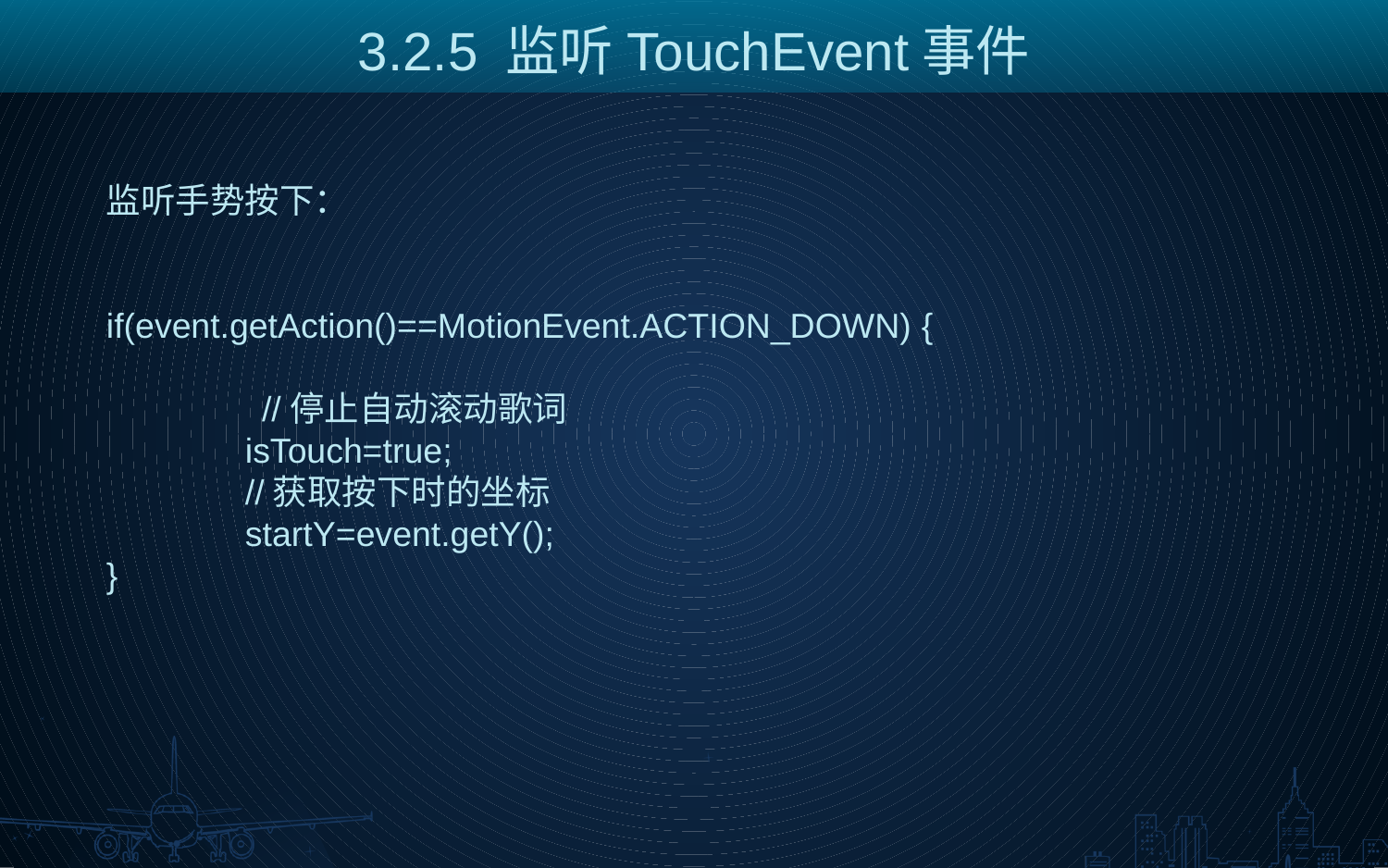

3.2.5 监听TouchEvent事件
监听手势按下：
if(event.getAction()==MotionEvent.ACTION_DOWN) {
                //停止自动滚动歌词
	isTouch=true;
	//获取按下时的坐标
	startY=event.getY();
}